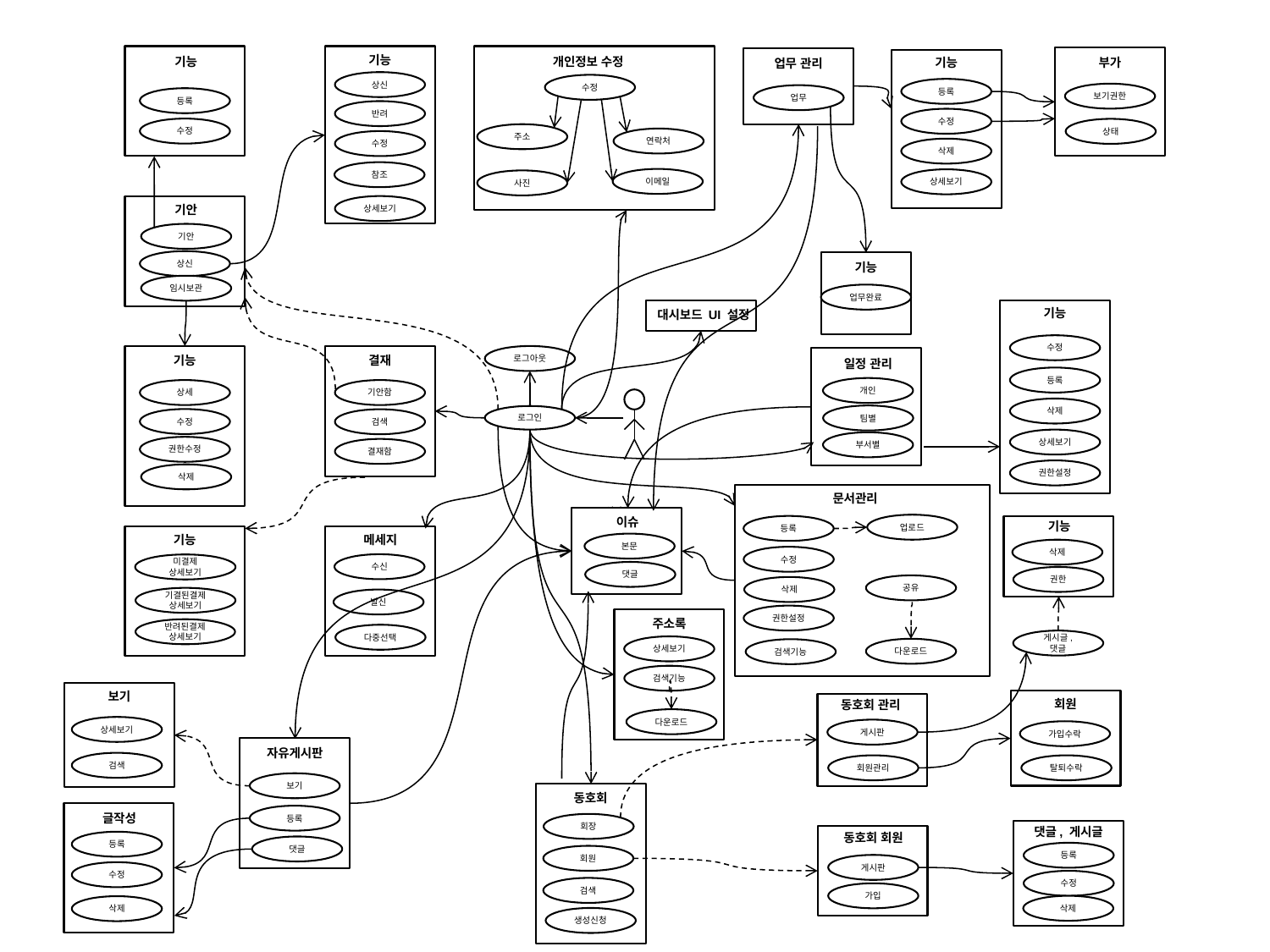

기능
개인정보 수정

기능

기능
부가
업무 관리

상신
수정
등록
보기권한
업무
등록
반려
수정
수정
상태
주소
연락처
수정
삭제
참조
이메일
상세보기
사진
상세보기

기안
기안
상신

기능
임시보관
업무완료
기능

대시보드 UI 설정

수정

로그아웃
결재
기능

일정 관리
등록
개인
상세
기안함

삭제
팀별
로그인
수정
검색
상세보기
부서별
권한수정
결재함
권한설정
삭제

문서관리
임직원
이슈

기능
업로드
등록

기능
메세지
본문
삭제
수정
수신
미결제 상세보기
댓글
권한
공유
삭제
기결된결제 상세보기
발신
권한설정

주소록
반려된결제 상세보기
다중선택
게시글, 댓글
상세보기
다운로드
검색기능
검색기능

보기
회원

동호회 관리

다운로드
상세보기
게시판
가입수락

자유게시판
검색
회원관리
탈퇴수락
보기

동호회

글작성
등록
회장
댓글, 게시글

동호회 회원

등록
댓글
등록
회원
게시판
수정
수정
검색
가입
삭제
삭제
생성신청